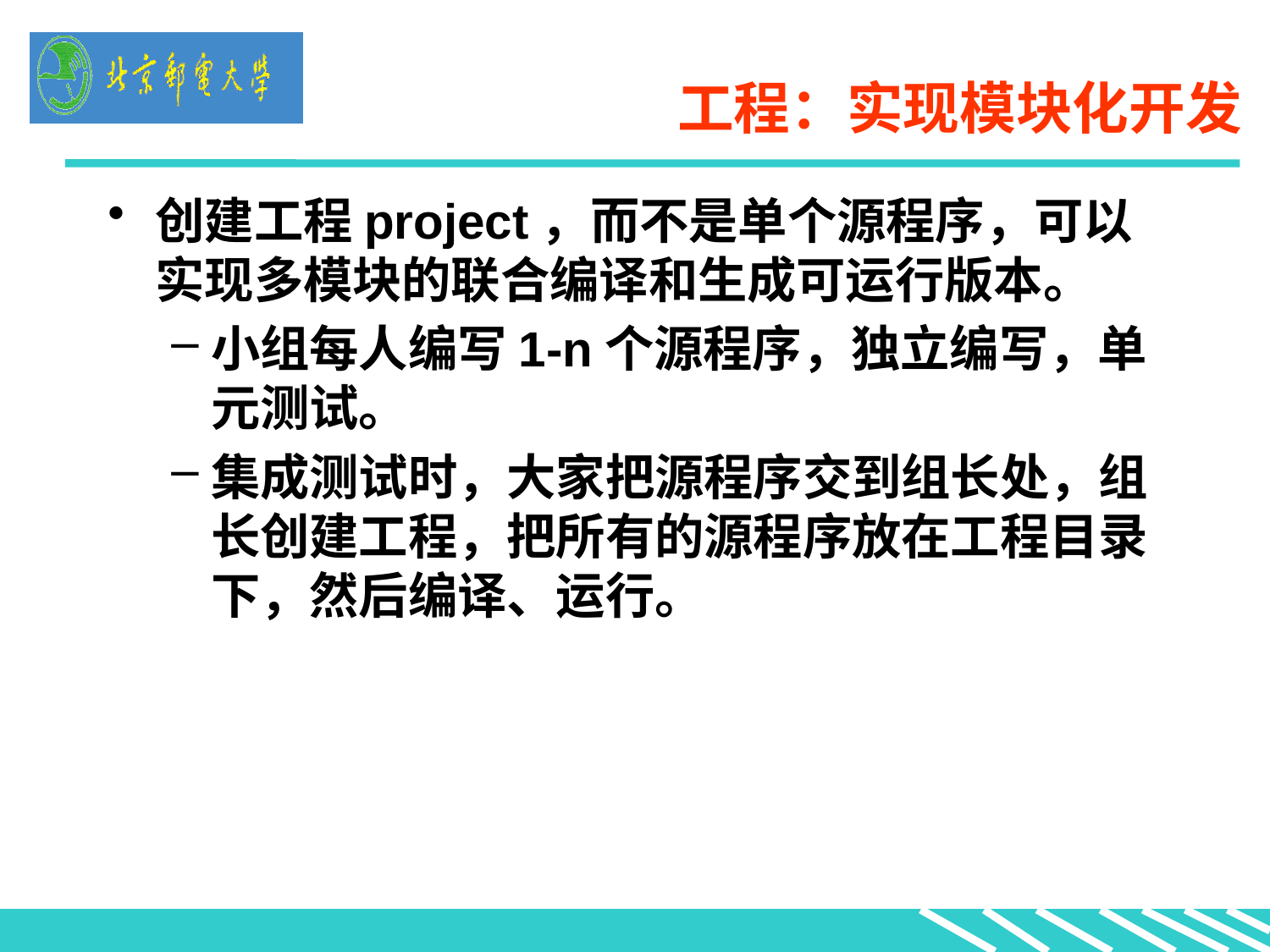

# 创建工程project，而不是单个源程序，可以实现多模块的联合编译和生成可运行版本。
小组每人编写1-n个源程序，独立编写，单元测试。
集成测试时，大家把源程序交到组长处，组长创建工程，把所有的源程序放在工程目录下，然后编译、运行。
工程：实现模块化开发